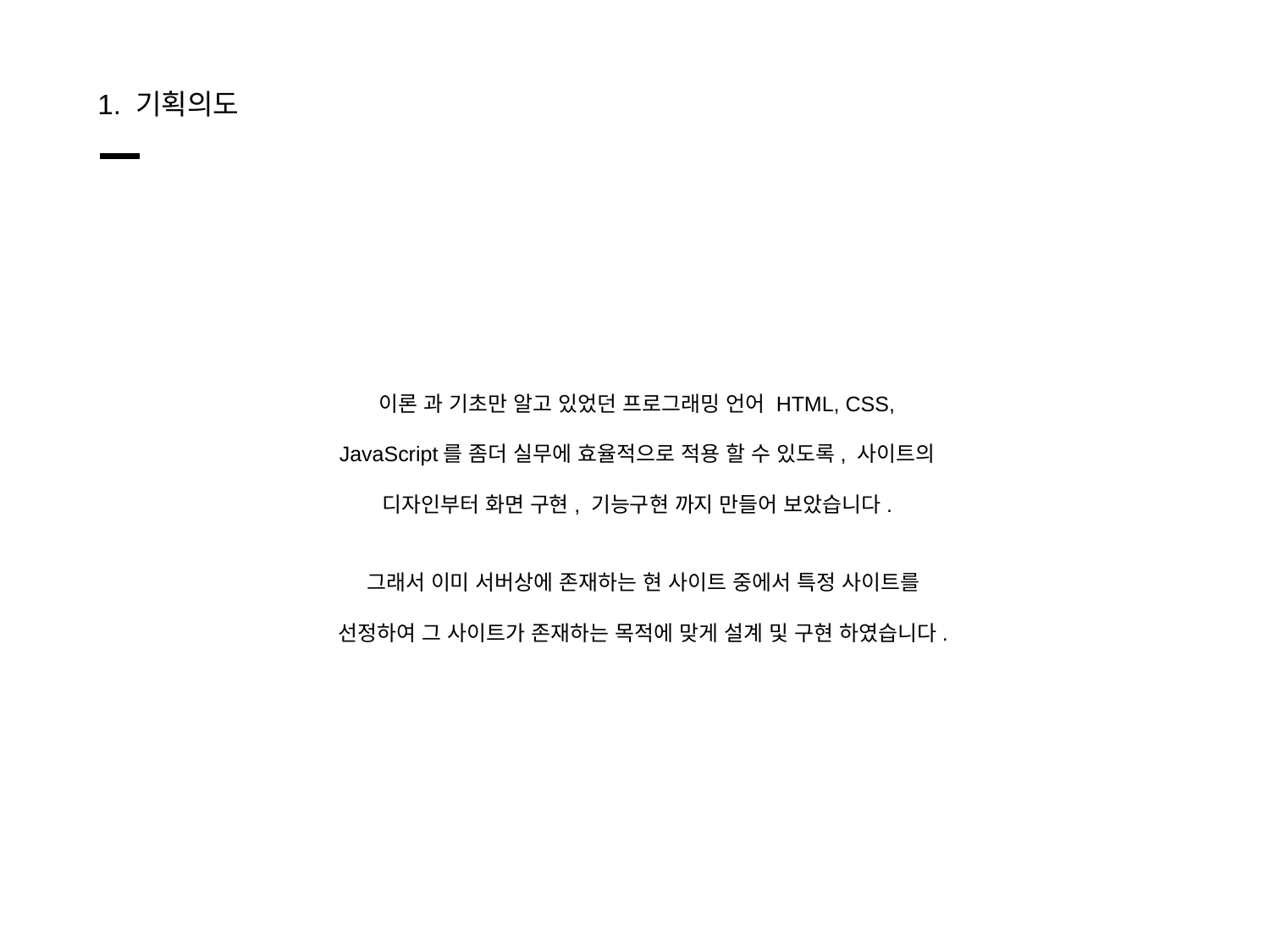

# 1. 기획의도
이론 과 기초만 알고 있었던 프로그래밍 언어 HTML, CSS,

JavaScript를 좀더 실무에 효율적으로 적용 할 수 있도록, 사이트의

디자인부터 화면 구현, 기능구현 까지 만들어 보았습니다.
그래서 이미 서버상에 존재하는 현 사이트 중에서 특정 사이트를

선정하여 그 사이트가 존재하는 목적에 맞게 설계 및 구현 하였습니다.